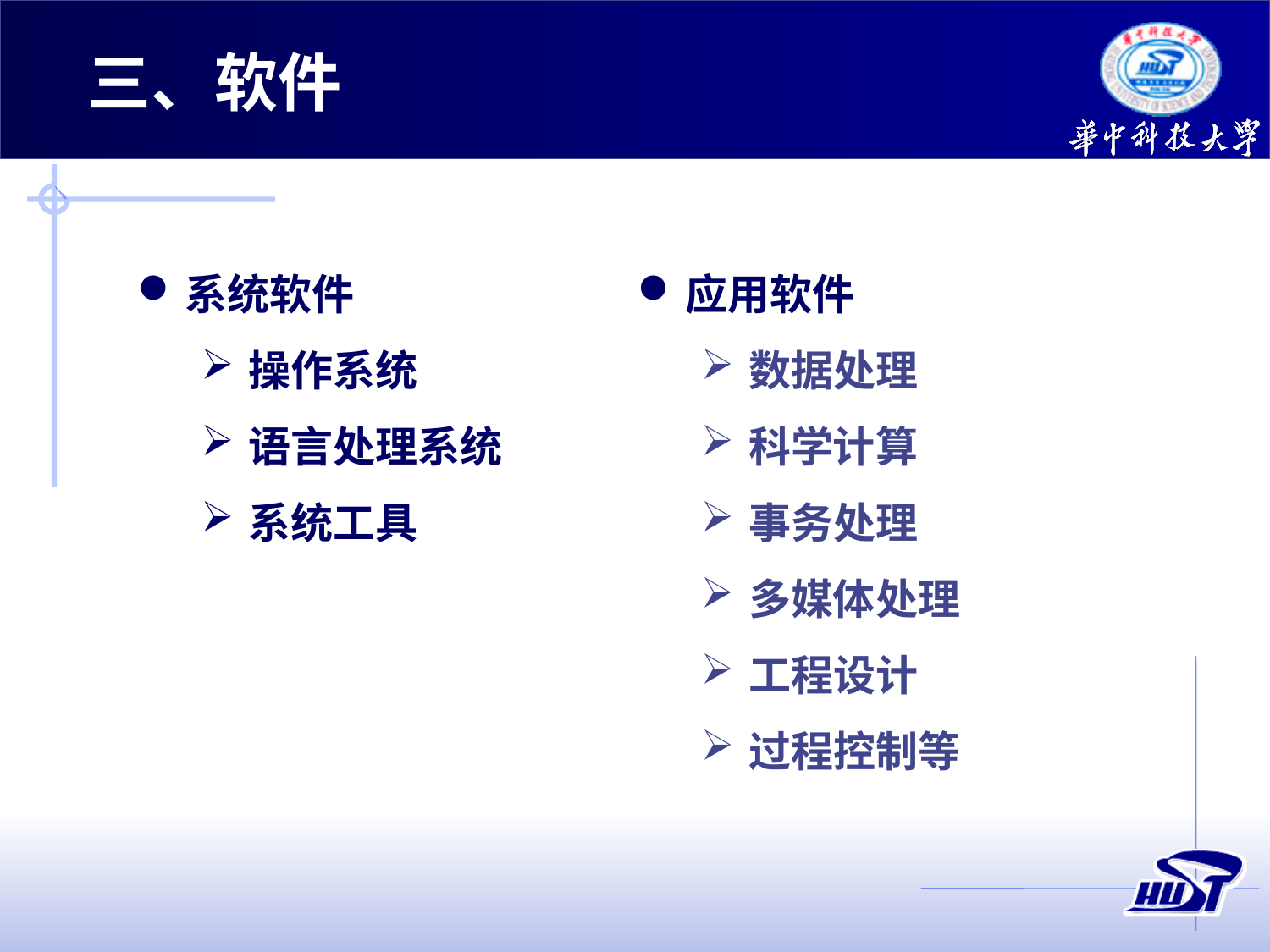

三、软件
系统软件
操作系统
语言处理系统
系统工具
应用软件
数据处理
科学计算
事务处理
多媒体处理
工程设计
过程控制等